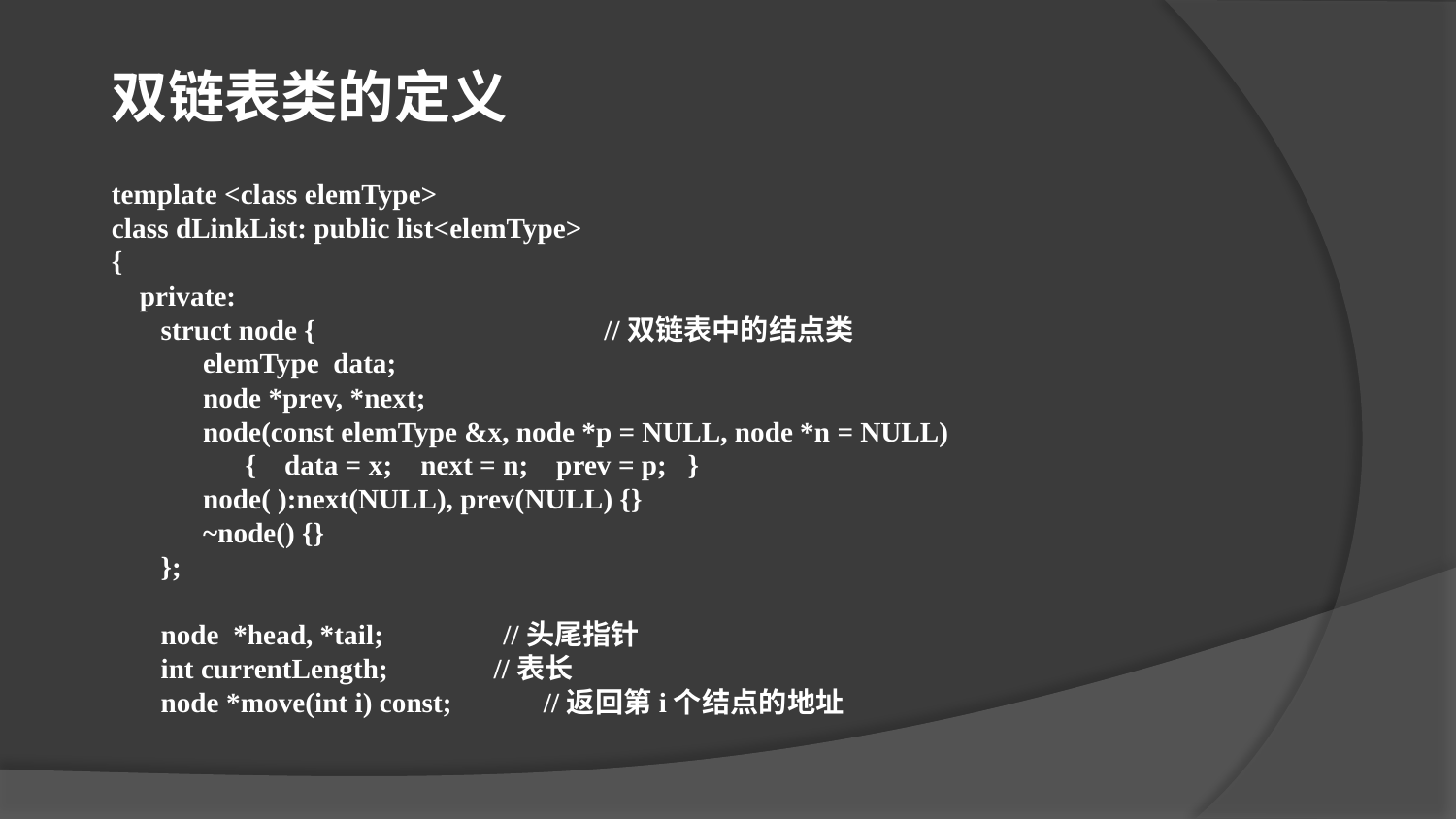

双链表类的定义
template <class elemType>
class dLinkList: public list<elemType>
{
    private:
       struct node {                                         //双链表中的结点类
             elemType  data;
             node *prev, *next;
             node(const elemType &x, node *p = NULL, node *n = NULL)
                   {    data = x;    next = n;    prev = p;   }
             node( ):next(NULL), prev(NULL) {}
             ~node() {}
       };

       node  *head, *tail;                 //头尾指针
       int currentLength;               //表长
       node *move(int i) const;             //返回第i个结点的地址